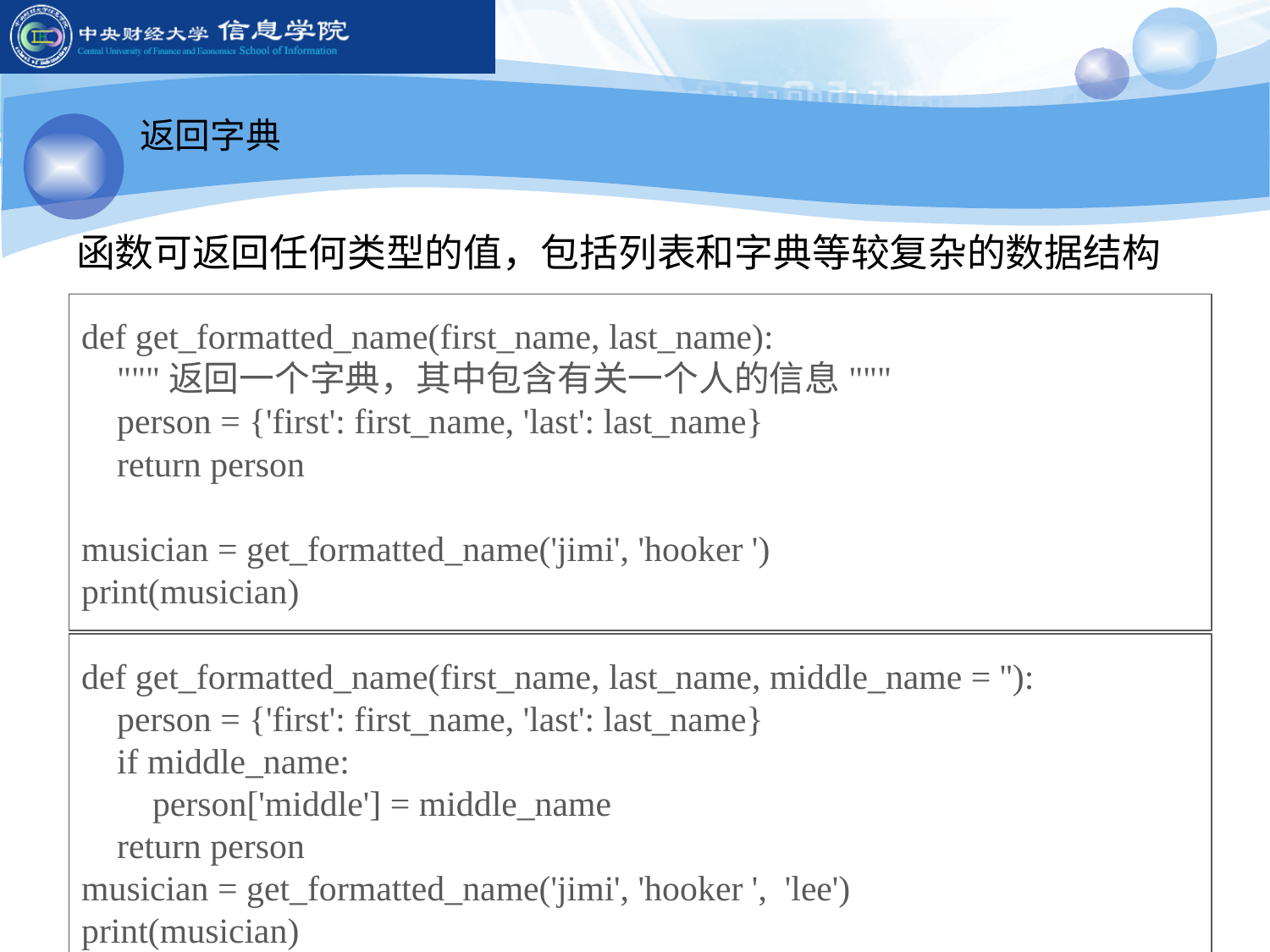

返回字典
函数可返回任何类型的值，包括列表和字典等较复杂的数据结构
def get_formatted_name(first_name, last_name):
    """返回一个字典，其中包含有关一个人的信息"""
    person = {'first': first_name, 'last': last_name}
    return person

musician = get_formatted_name('jimi', 'hooker ')
print(musician)
def get_formatted_name(first_name, last_name, middle_name = ''):
    person = {'first': first_name, 'last': last_name}
    if middle_name:
        person['middle'] = middle_name
    return person
musician = get_formatted_name('jimi', 'hooker ',  'lee')
print(musician)